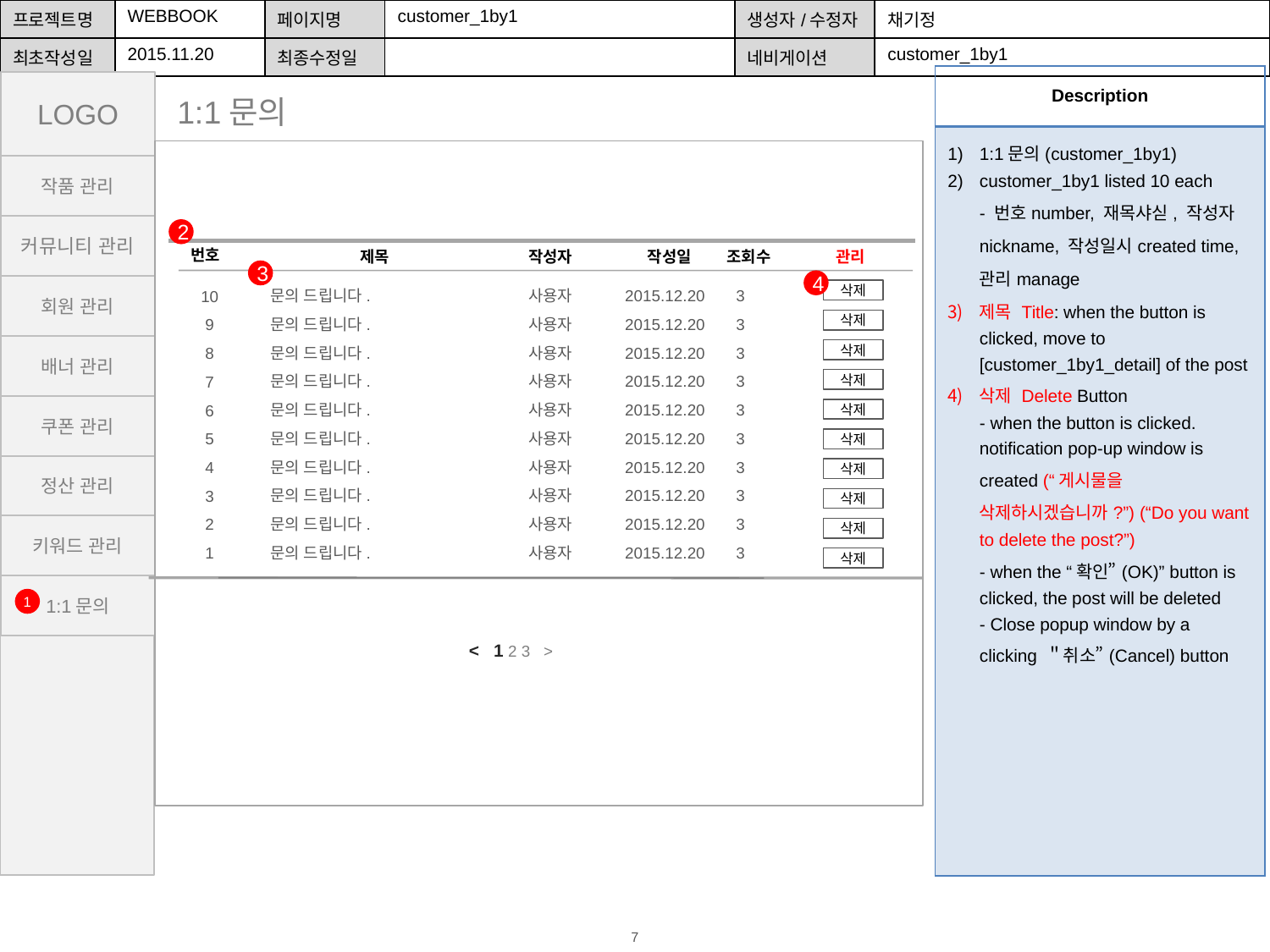

| 프로젝트명 | WEBBOOK | 페이지명 | customer\_1by1 | 생성자/수정자 | 채기정 |
| --- | --- | --- | --- | --- | --- |
| 최초작성일 | 2015.11.20 | 최종수정일 |  | 네비게이션 | customer\_1by1 |
| Description |
| --- |
| 1:1문의(customer\_1by1) customer\_1by1 listed 10 each - 번호number, 재목샤싣, 작성자nickname, 작성일시created time, 관리manage 제목 Title: when the button is clicked, move to [customer\_1by1\_detail] of the post 삭제 Delete Button - when the button is clicked. notification pop-up window is created (“게시물을 삭제하시겠습니까?”) (“Do you want to delete the post?”) - when the “확인”(OK)” button is clicked, the post will be deleted - Close popup window by a clicking ＂취소”(Cancel) button |
LOGO
1:1문의

작품 관리
커뮤니티 관리
2
번호
제목
작성자
작성일
조회수
관리
3
문의 드립니다.
문의 드립니다.
문의 드립니다.
문의 드립니다.
문의 드립니다.
문의 드립니다.
문의 드립니다.
문의 드립니다.
문의 드립니다.
문의 드립니다.
사용자           2015.12.20       3
사용자           2015.12.20       3
사용자           2015.12.20       3
사용자           2015.12.20       3
사용자           2015.12.20       3
사용자           2015.12.20       3
사용자           2015.12.20       3
사용자           2015.12.20       3
사용자           2015.12.20       3
사용자           2015.12.20       3
4
10
 9
 8
 7
 6
 5
 4
 3
 2
 1
회원 관리
삭제
삭제
배너 관리
삭제
삭제
쿠폰 관리
삭제
삭제
정산 관리
삭제
삭제
키워드 관리

삭제
삭제
1:1문의
1
<   1 2 3   >